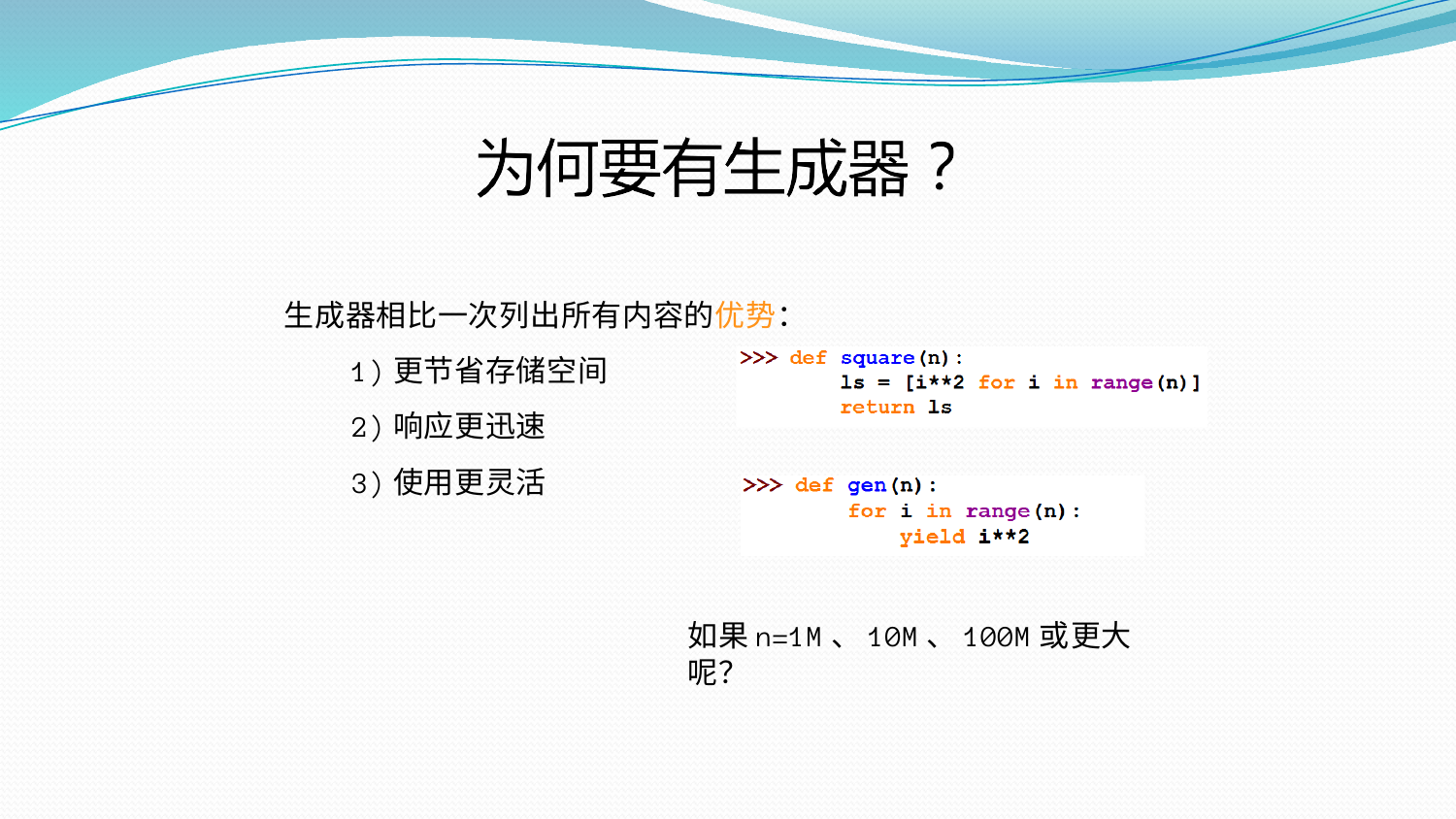

生成器相比一次列出所有内容的优势：
1)更节省存储空间
2)响应更迅速
3)使用更灵活

如果n=1M、10M、100M或更大呢？